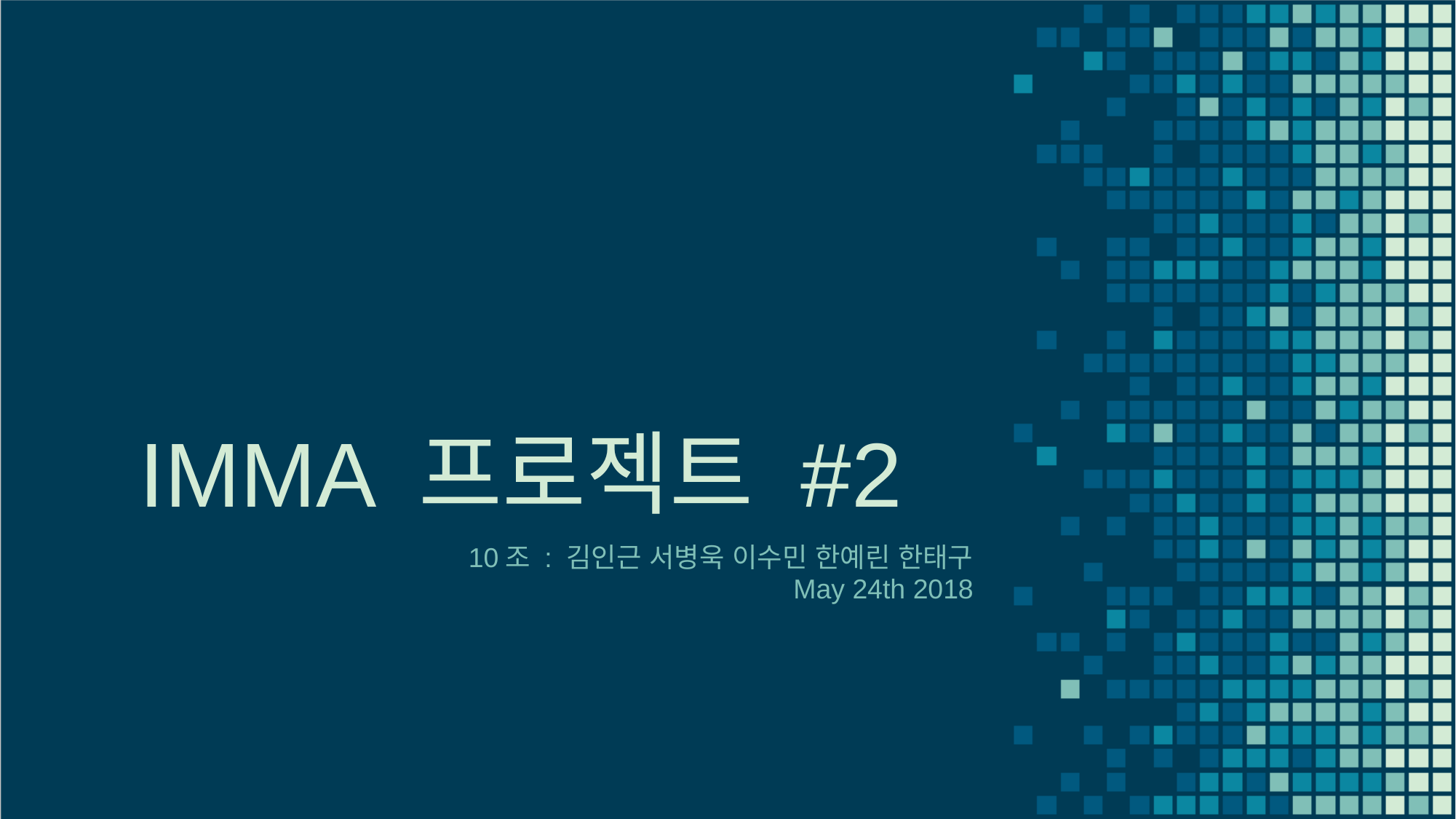

# IMMA 프로젝트 #2
10조 : 김인근 서병욱 이수민 한예린 한태구
May 24th 2018